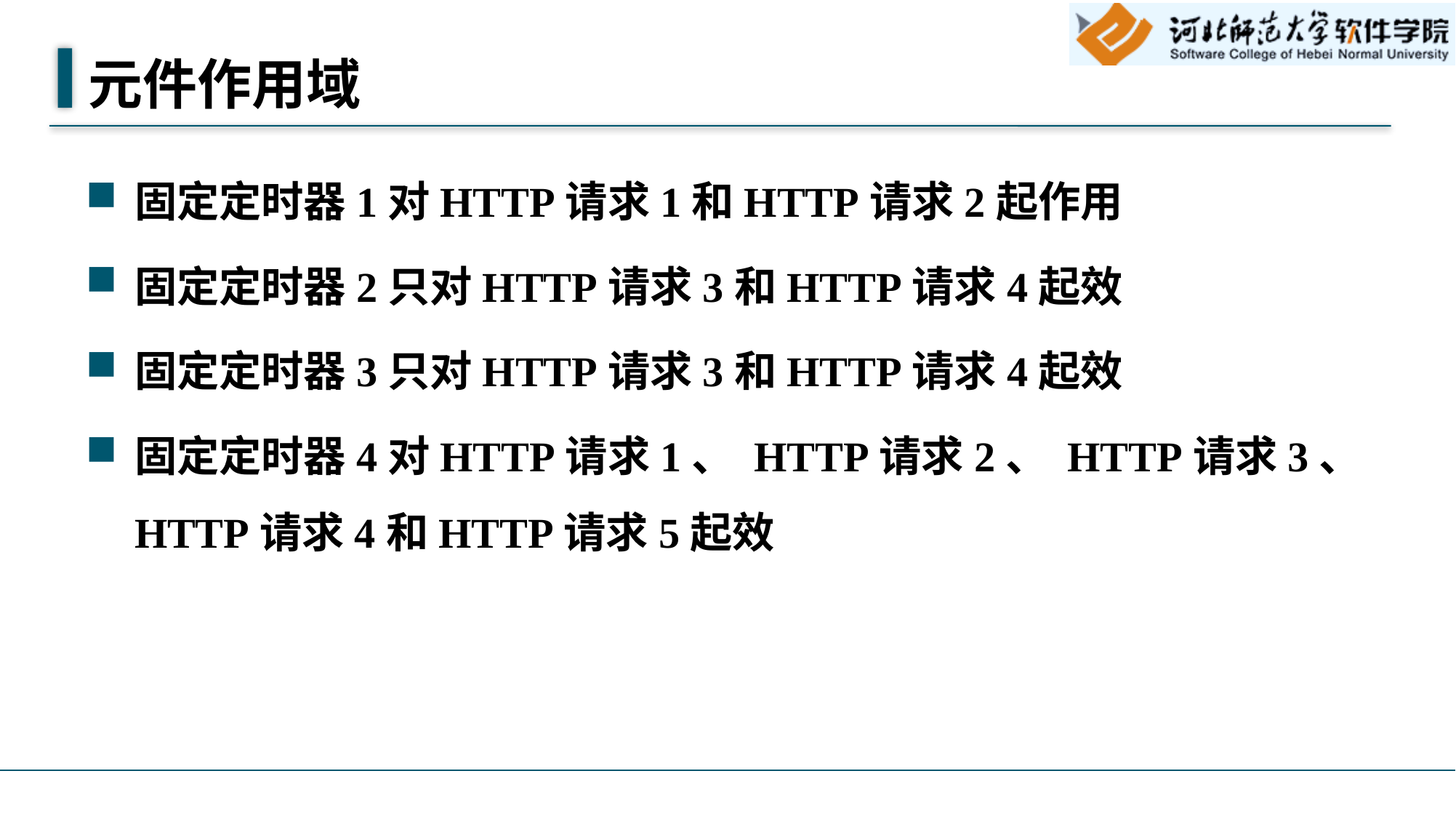

# 元件作用域
固定定时器1对HTTP请求1和HTTP请求2起作用
固定定时器2只对HTTP请求3和HTTP请求4起效
固定定时器3只对HTTP请求3和HTTP请求4起效
固定定时器4对HTTP请求1、 HTTP请求2、 HTTP请求3、 HTTP请求4和HTTP请求5起效